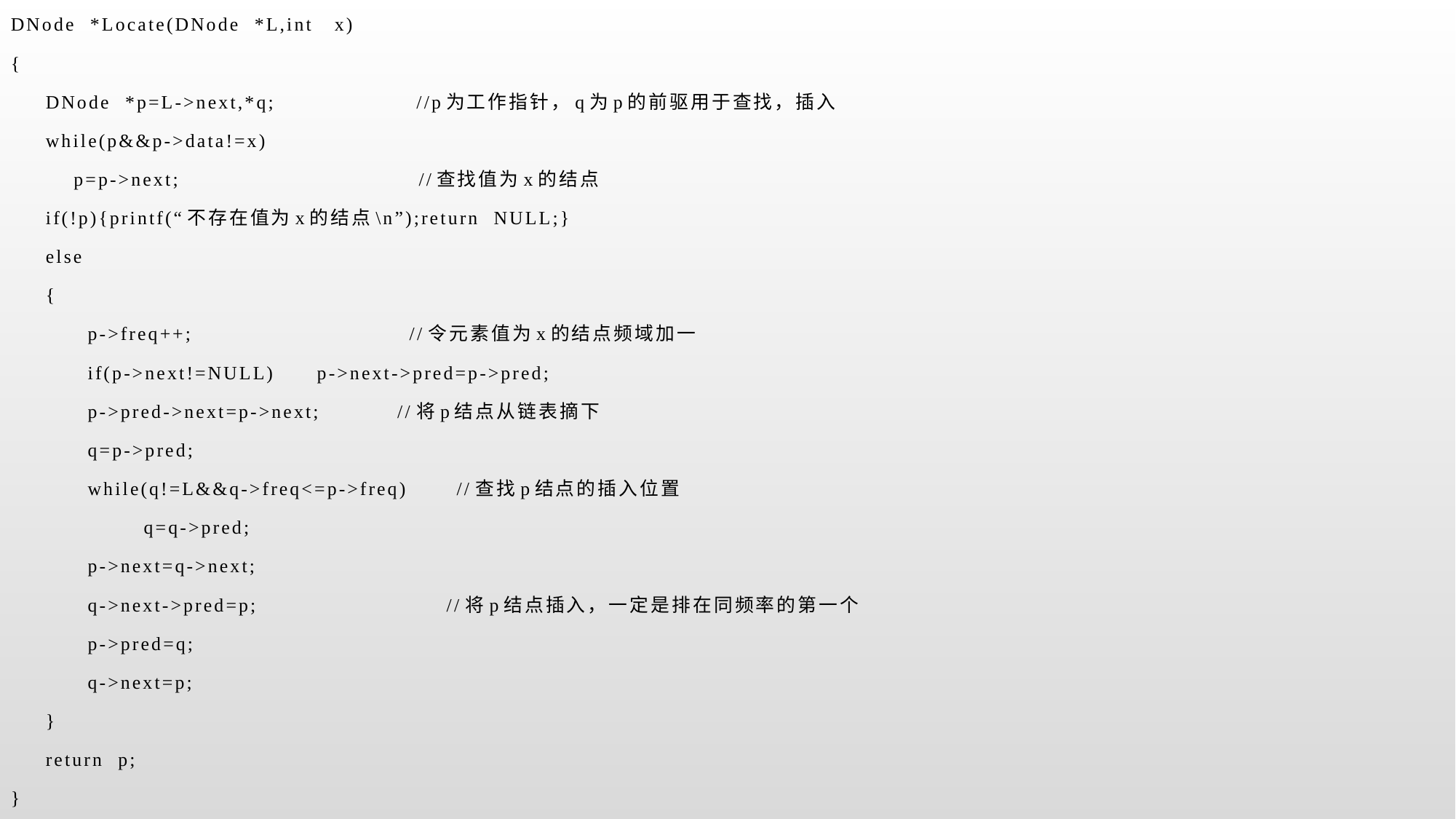

DNode  *Locate(DNode  *L,int   x)
{
     DNode  *p=L->next,*q;                    //p为工作指针，q为p的前驱用于查找，插入
     while(p&&p->data!=x)
         p=p->next;                                  //查找值为x的结点
     if(!p){printf(“不存在值为x的结点\n”);return  NULL;}
     else
     {
           p->freq++;                               //令元素值为x的结点频域加一
           if(p->next!=NULL)      p->next->pred=p->pred;
           p->pred->next=p->next;           //将p结点从链表摘下
           q=p->pred;
           while(q!=L&&q->freq<=p->freq)       //查找p结点的插入位置
                   q=q->pred;
           p->next=q->next;
           q->next->pred=p;                           //将p结点插入，一定是排在同频率的第一个
           p->pred=q;
           q->next=p;
     }
     return  p;
}